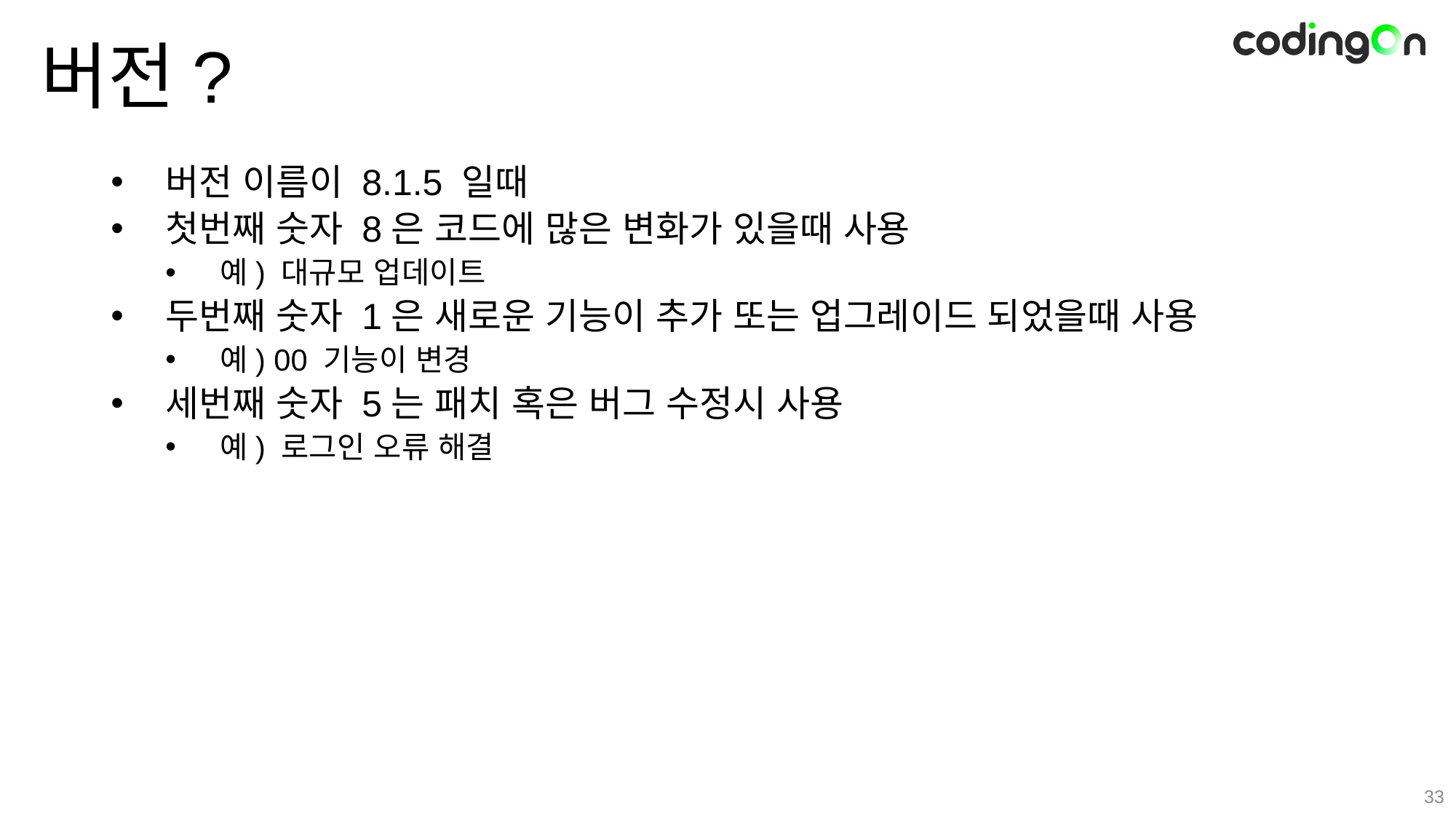

# 버전?
버전 이름이 8.1.5 일때
첫번째 숫자 8은 코드에 많은 변화가 있을때 사용
예) 대규모 업데이트
두번째 숫자 1은 새로운 기능이 추가 또는 업그레이드 되었을때 사용
예) 00 기능이 변경
세번째 숫자 5는 패치 혹은 버그 수정시 사용
예) 로그인 오류 해결

33